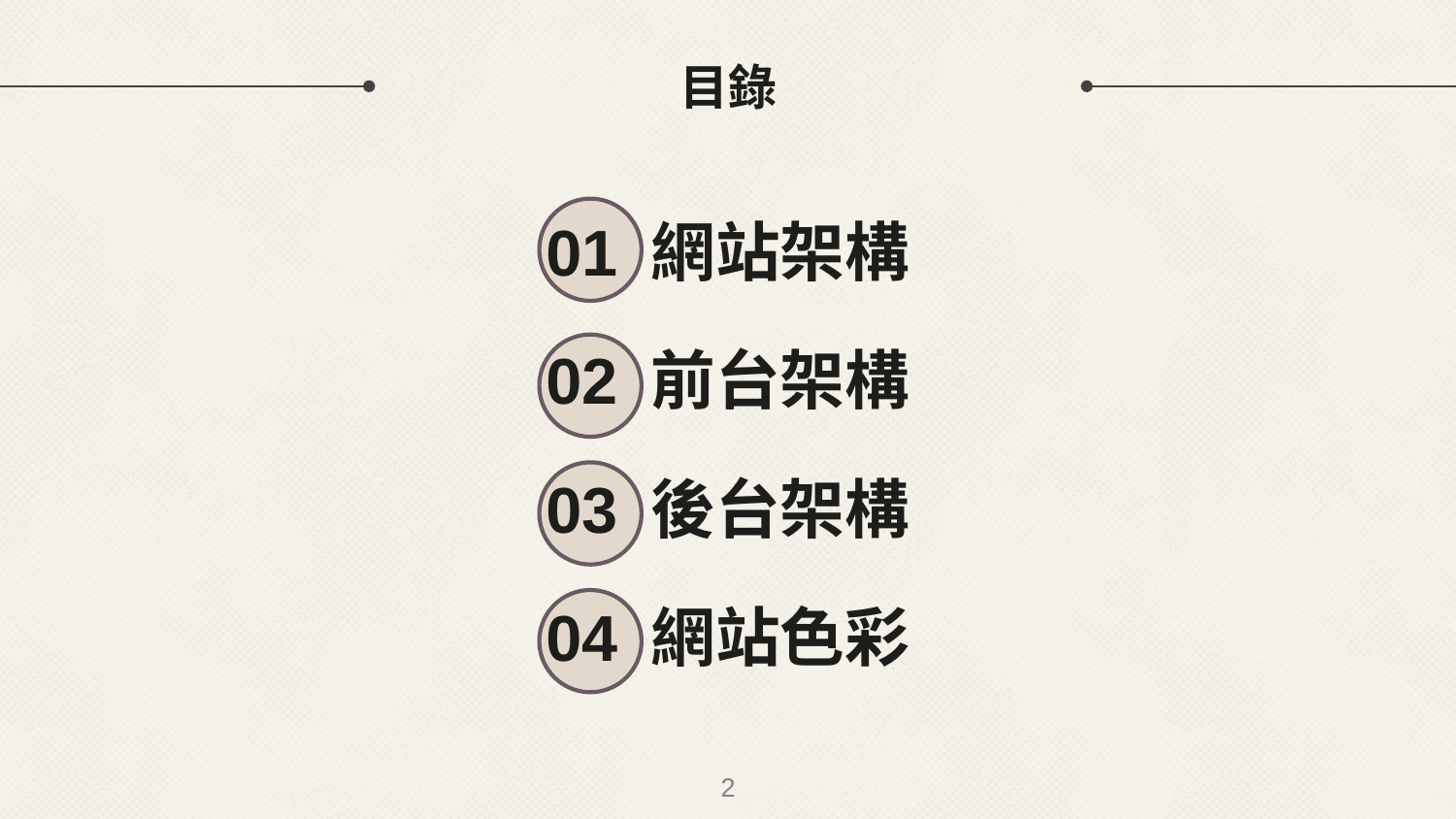

# 目錄
01 網站架構
02 前台架構
03 後台架構
04 網站色彩

2